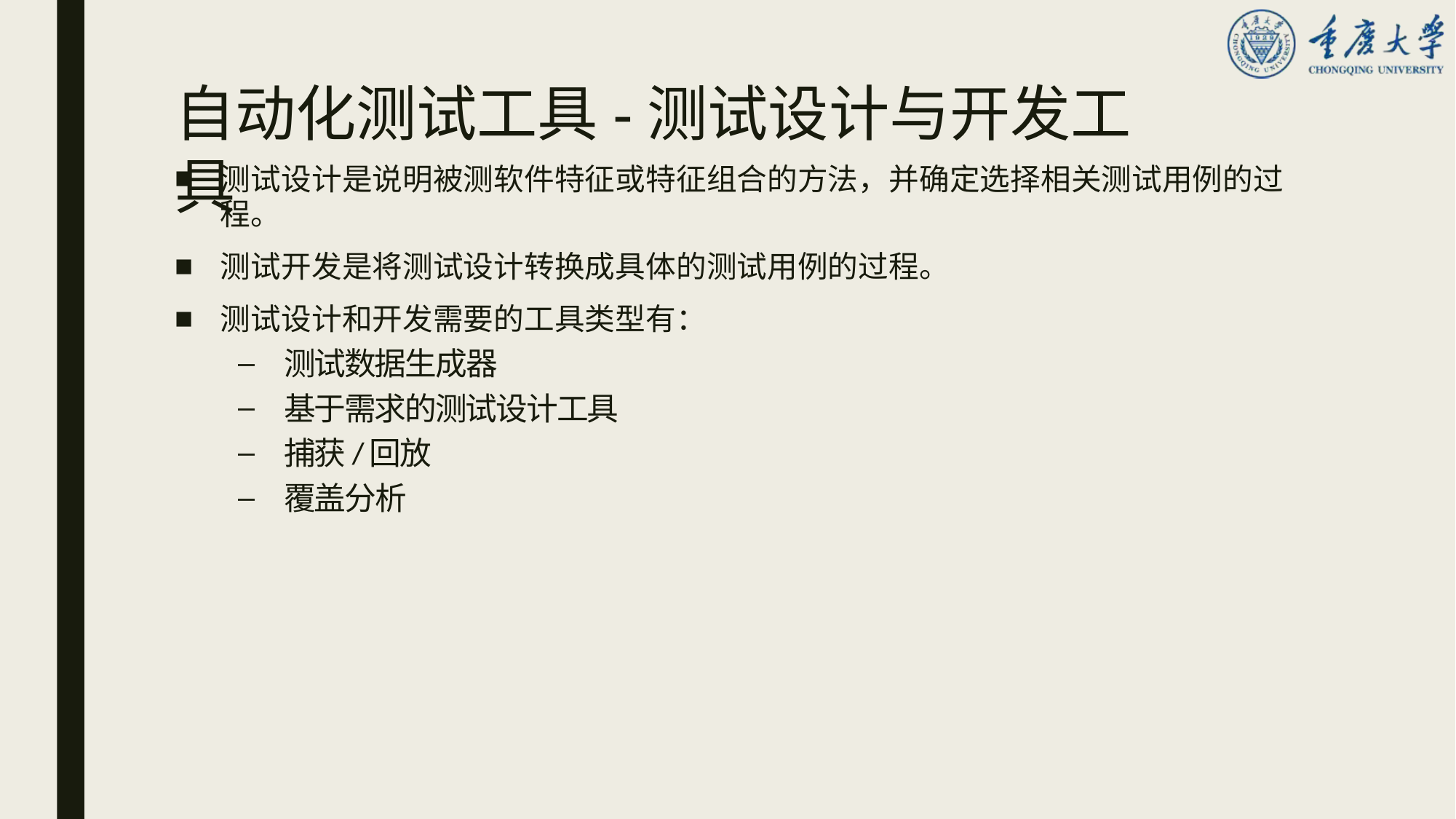

# 自动化测试工具-测试设计与开发工具
测试设计是说明被测软件特征或特征组合的方法，并确定选择相关测试用例的过
程。
测试开发是将测试设计转换成具体的测试用例的过程。
测试设计和开发需要的工具类型有：
测试数据生成器
基于需求的测试设计工具
捕获/回放
覆盖分析